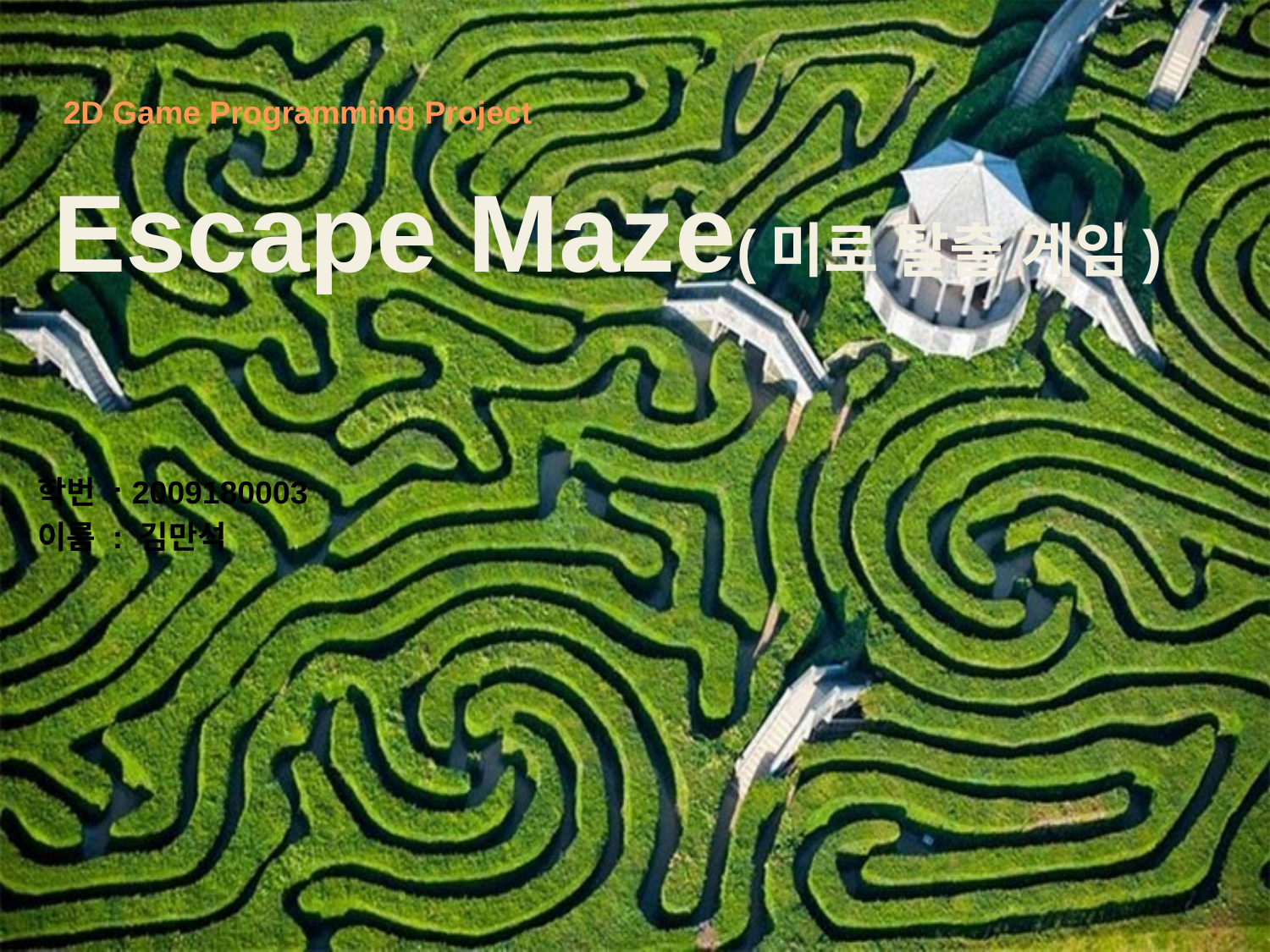

2D Game Programming Project
# Escape Maze(미로 탈출 게임)
학번 : 2009180003
이름 : 김만석